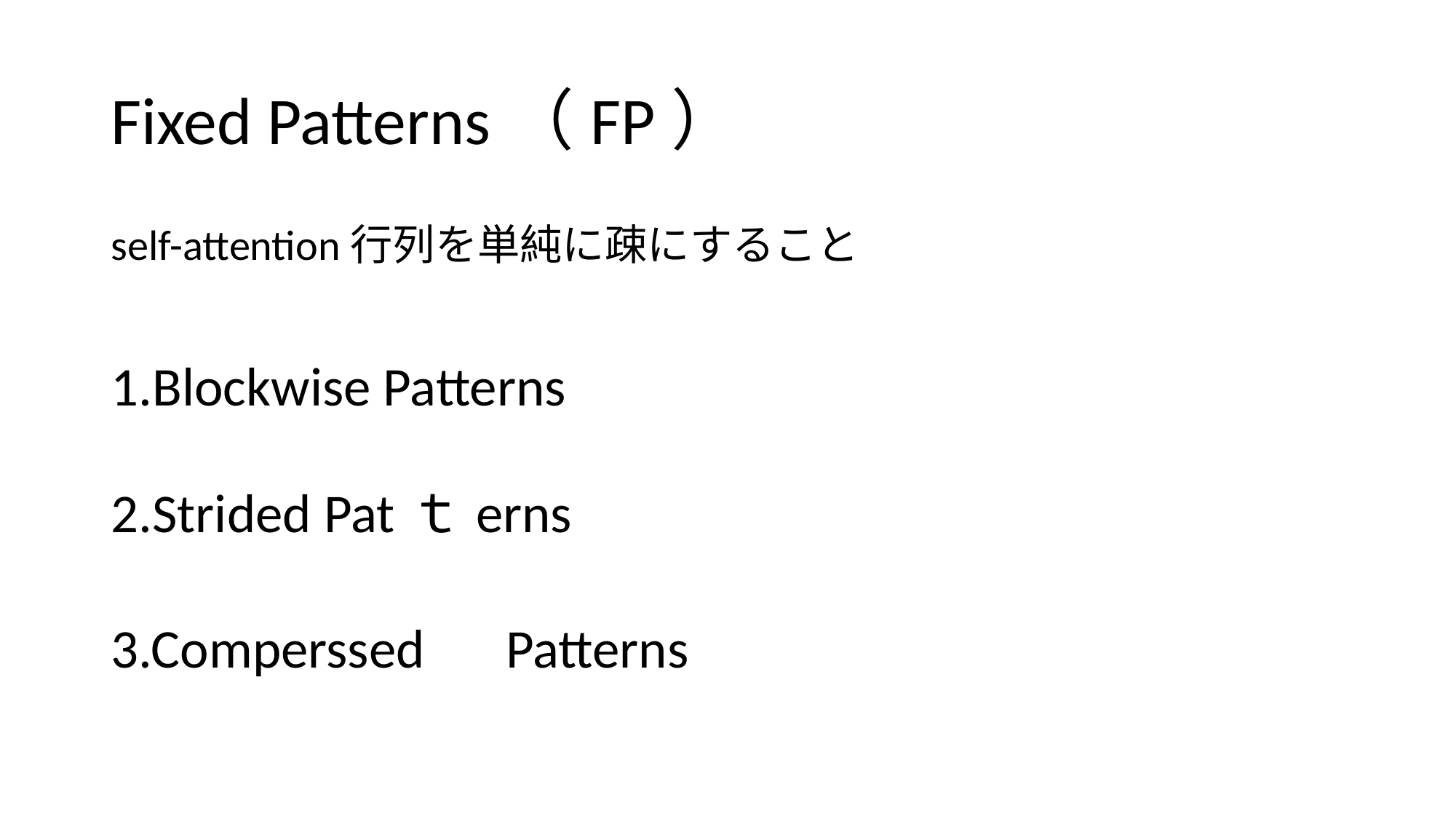

# Fixed Patterns（FP）
self-attention行列を単純に疎にすること

1.Blockwise Patterns

2.Strided Patｔerns

3.Comperssed　Patterns